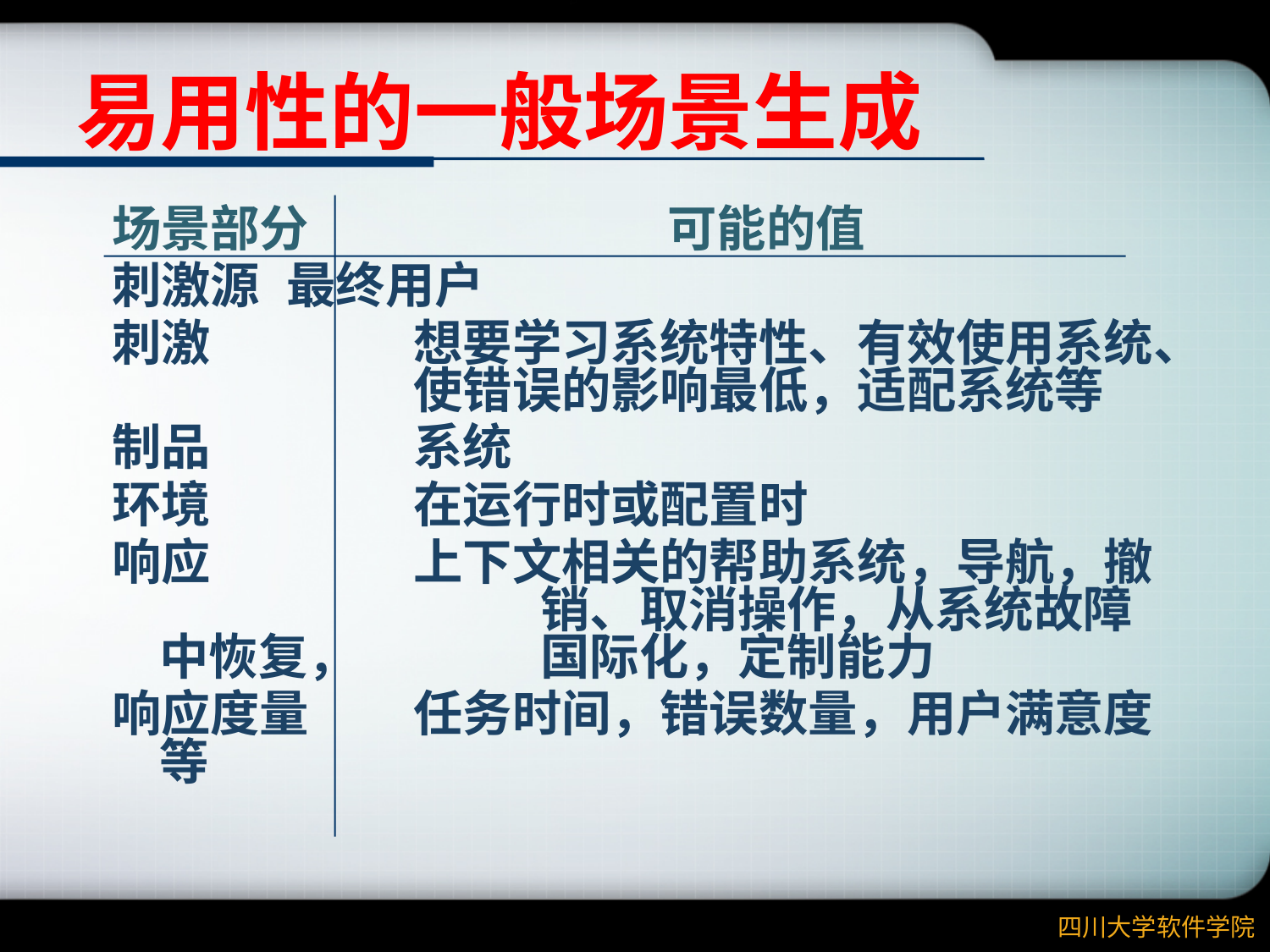

# 易用性的一般场景生成

场景部分			可能的值
刺激源	最终用户
刺激		想要学习系统特性、有效使用系统、		使错误的影响最低，适配系统等
制品		系统
环境		在运行时或配置时
响应		上下文相关的帮助系统，导航，撤			销、取消操作，从系统故障中恢复，		国际化，定制能力
响应度量	任务时间，错误数量，用户满意度等